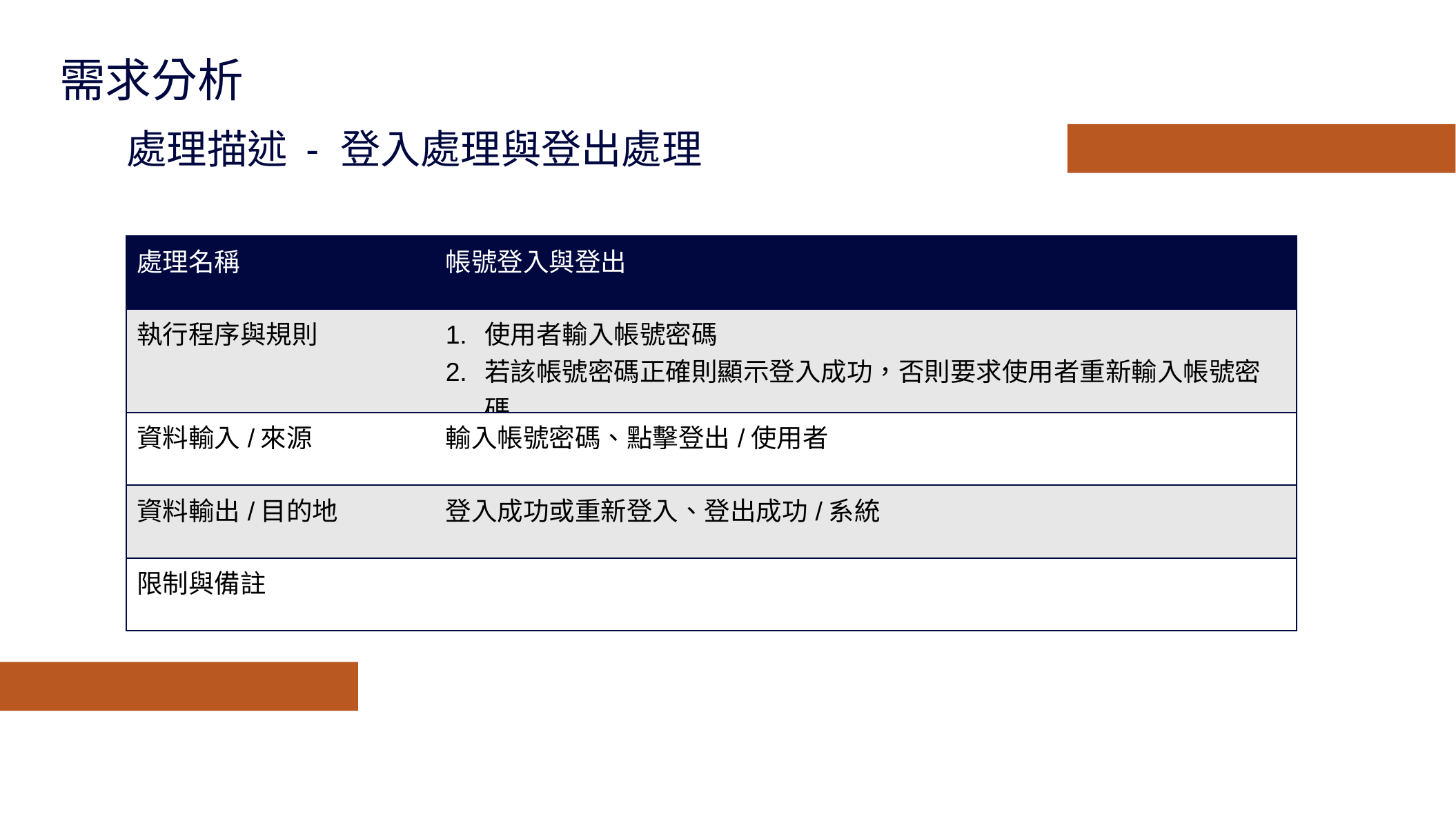

需求分析
處理描述 - 登入處理與登出處理

| 處理名稱 | 帳號登入與登出 |
| --- | --- |
| 執行程序與規則 | 使用者輸入帳號密碼 若該帳號密碼正確則顯示登入成功，否則要求使用者重新輸入帳號密碼 |
| 資料輸入/來源 | 輸入帳號密碼、點擊登出/使用者 |
| 資料輸出/目的地 | 登入成功或重新登入、登出成功/系統 |
| 限制與備註 |  |